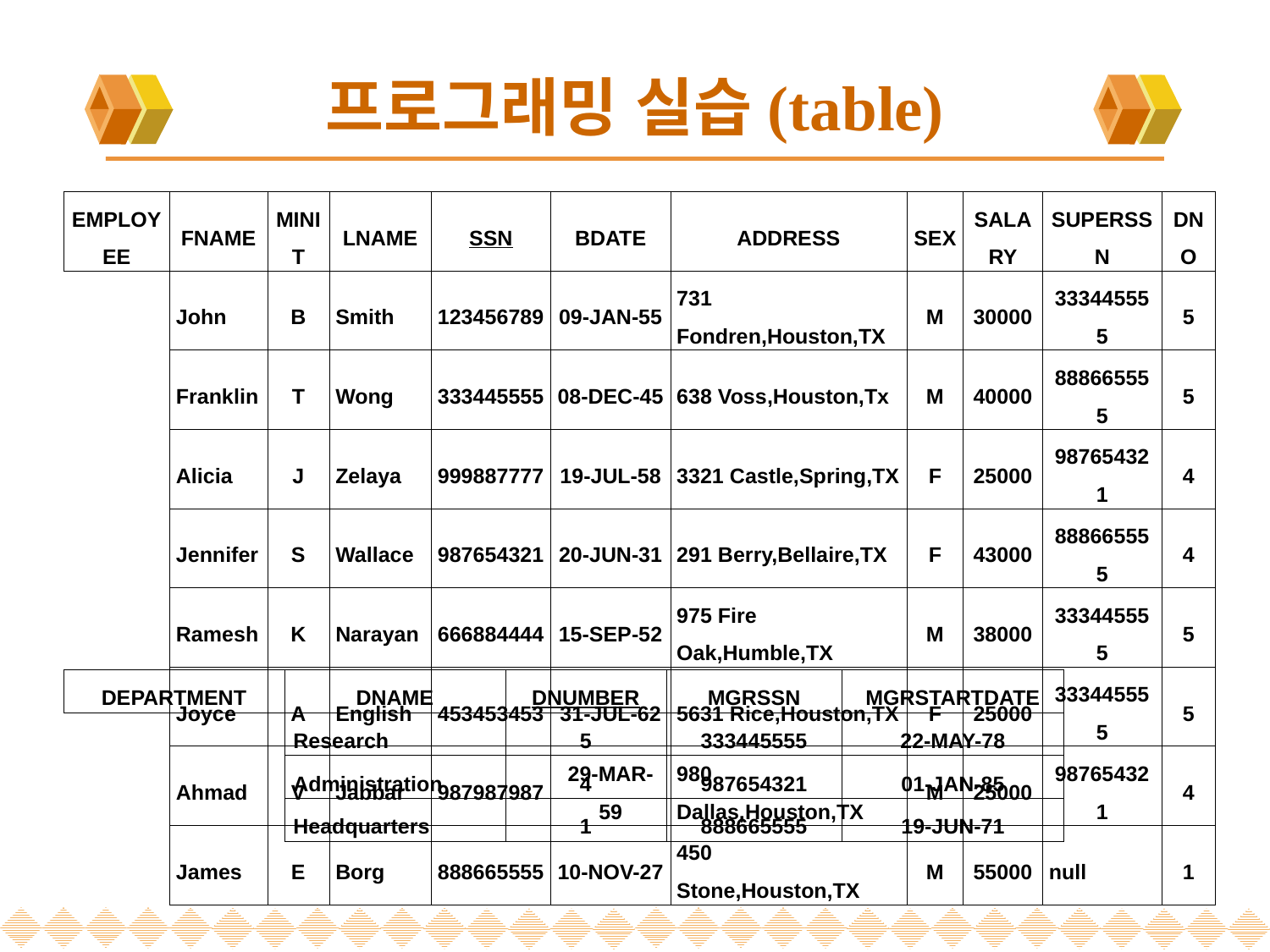

# 프로그래밍 실습(table)
| EMPLOYEE | FNAME | MINIT | LNAME | SSN | BDATE | ADDRESS | SEX | SALARY | SUPERSSN | DNO |
| --- | --- | --- | --- | --- | --- | --- | --- | --- | --- | --- |
|  | John | B | Smith | 123456789 | 09-JAN-55 | 731 Fondren,Houston,TX | M | 30000 | 333445555 | 5 |
|  | Franklin | T | Wong | 333445555 | 08-DEC-45 | 638 Voss,Houston,Tx | M | 40000 | 888665555 | 5 |
|  | Alicia | J | Zelaya | 999887777 | 19-JUL-58 | 3321 Castle,Spring,TX | F | 25000 | 987654321 | 4 |
|  | Jennifer | S | Wallace | 987654321 | 20-JUN-31 | 291 Berry,Bellaire,TX | F | 43000 | 888665555 | 4 |
|  | Ramesh | K | Narayan | 666884444 | 15-SEP-52 | 975 Fire Oak,Humble,TX | M | 38000 | 333445555 | 5 |
|  | Joyce | A | English | 453453453 | 31-JUL-62 | 5631 Rice,Houston,TX | F | 25000 | 333445555 | 5 |
|  | Ahmad | V | Jabbar | 987987987 | 29-MAR-59 | 980 Dallas,Houston,TX | M | 25000 | 987654321 | 4 |
|  | James | E | Borg | 888665555 | 10-NOV-27 | 450 Stone,Houston,TX | M | 55000 | null | 1 |
| DEPARTMENT | DNAME | DNUMBER | MGRSSN | MGRSTARTDATE |
| --- | --- | --- | --- | --- |
|  | Research | 5 | 333445555 | 22-MAY-78 |
|  | Administration | 4 | 987654321 | 01-JAN-85 |
|  | Headquarters | 1 | 888665555 | 19-JUN-71 |